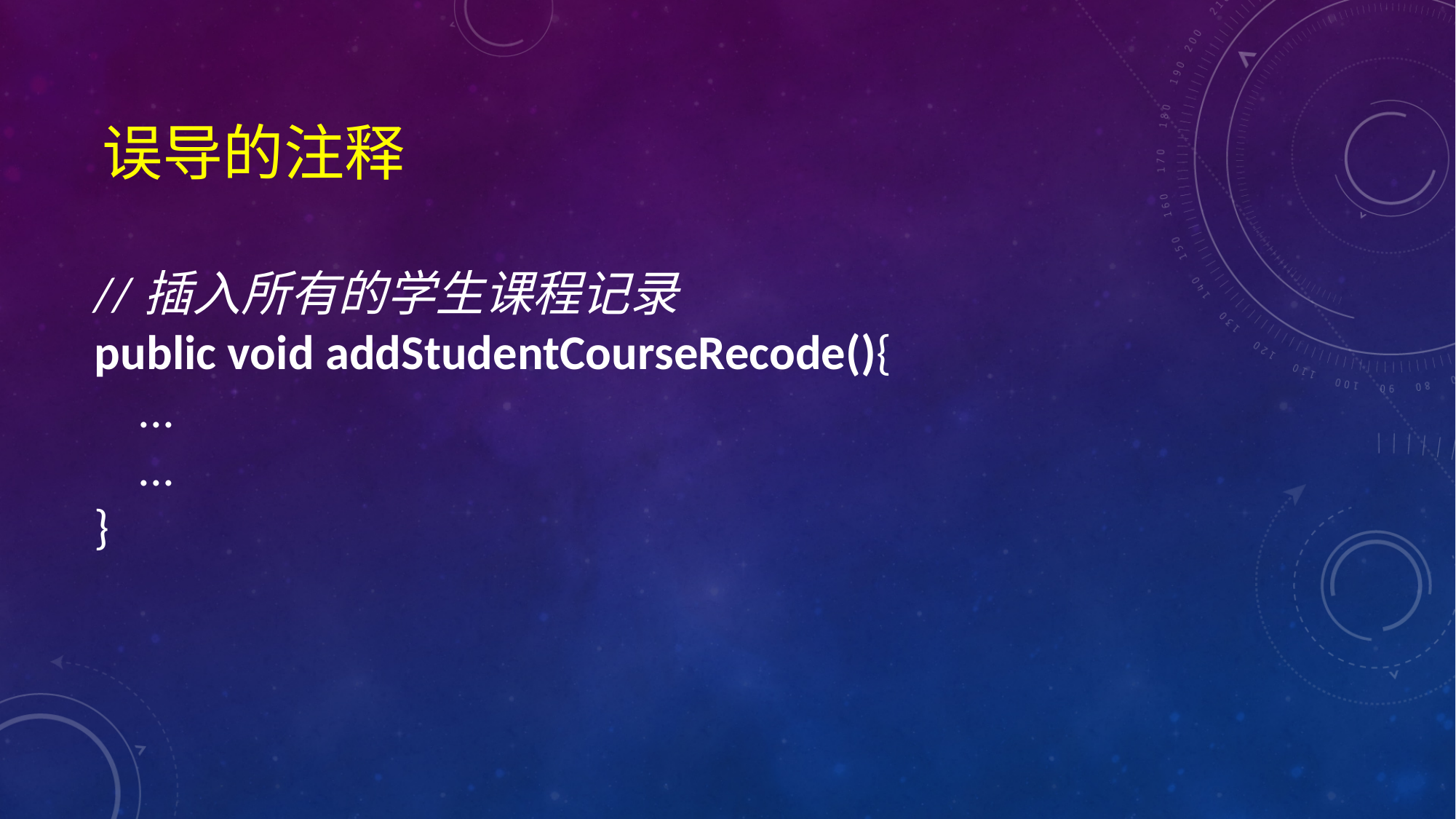

误导的注释
//插入所有的学生课程记录
public void addStudentCourseRecode(){
    ...
    ...
}